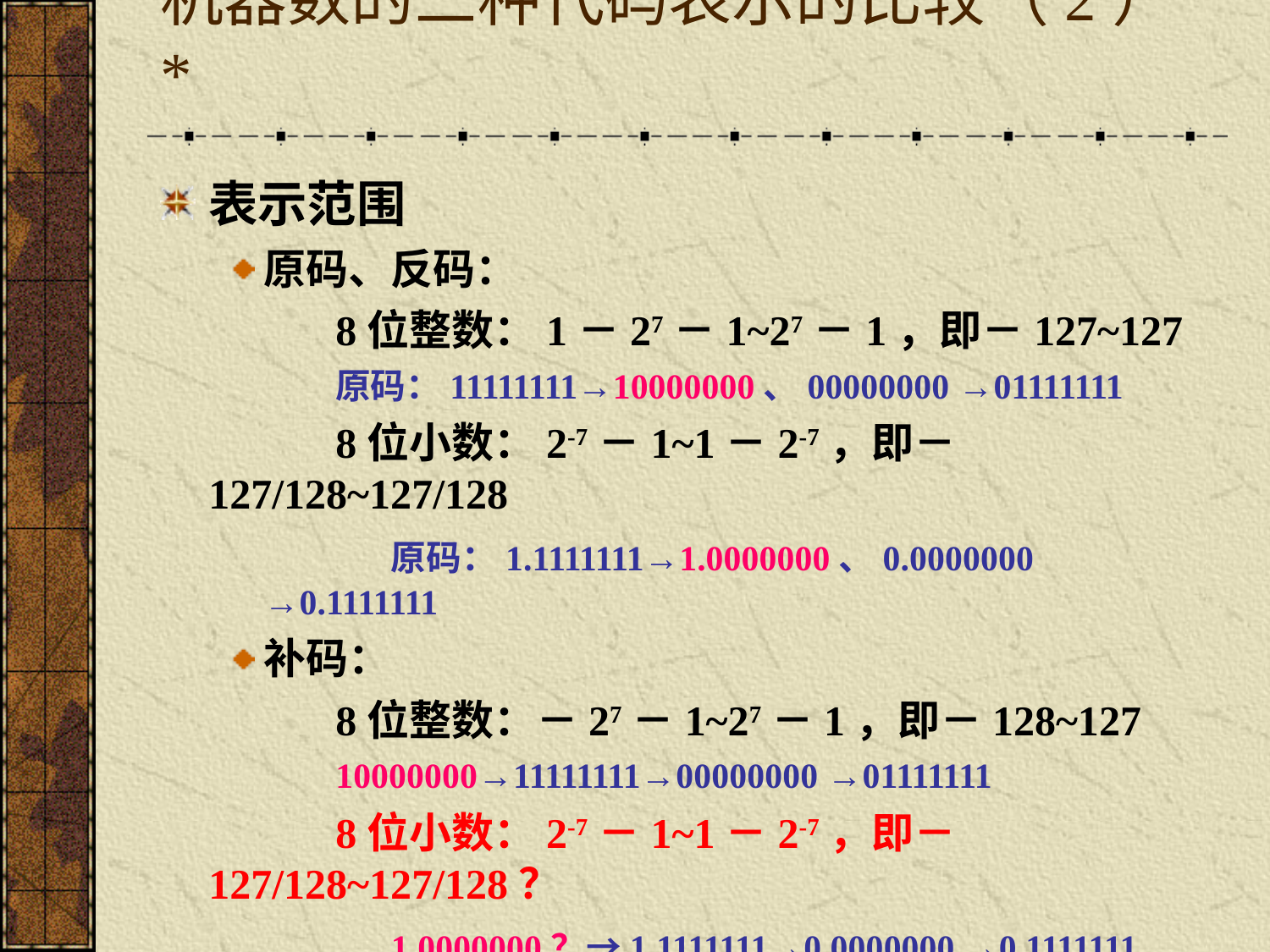

# 机器数的三种代码表示的比较（2）*
表示范围
原码、反码：
		8位整数：1－27－1~27－1，即－127~127
		原码：11111111→10000000、00000000 →01111111
		8位小数：2-7－1~1－2-7，即－127/128~127/128
		原码：1.1111111→1.0000000、0.0000000 →0.1111111
补码：
		8位整数：－27－1~27－1，即－128~127
		10000000→11111111→00000000 →01111111
		8位小数：2-7－1~1－2-7，即－127/128~127/128？
		1.0000000？→1.1111111→0.0000000 →0.1111111